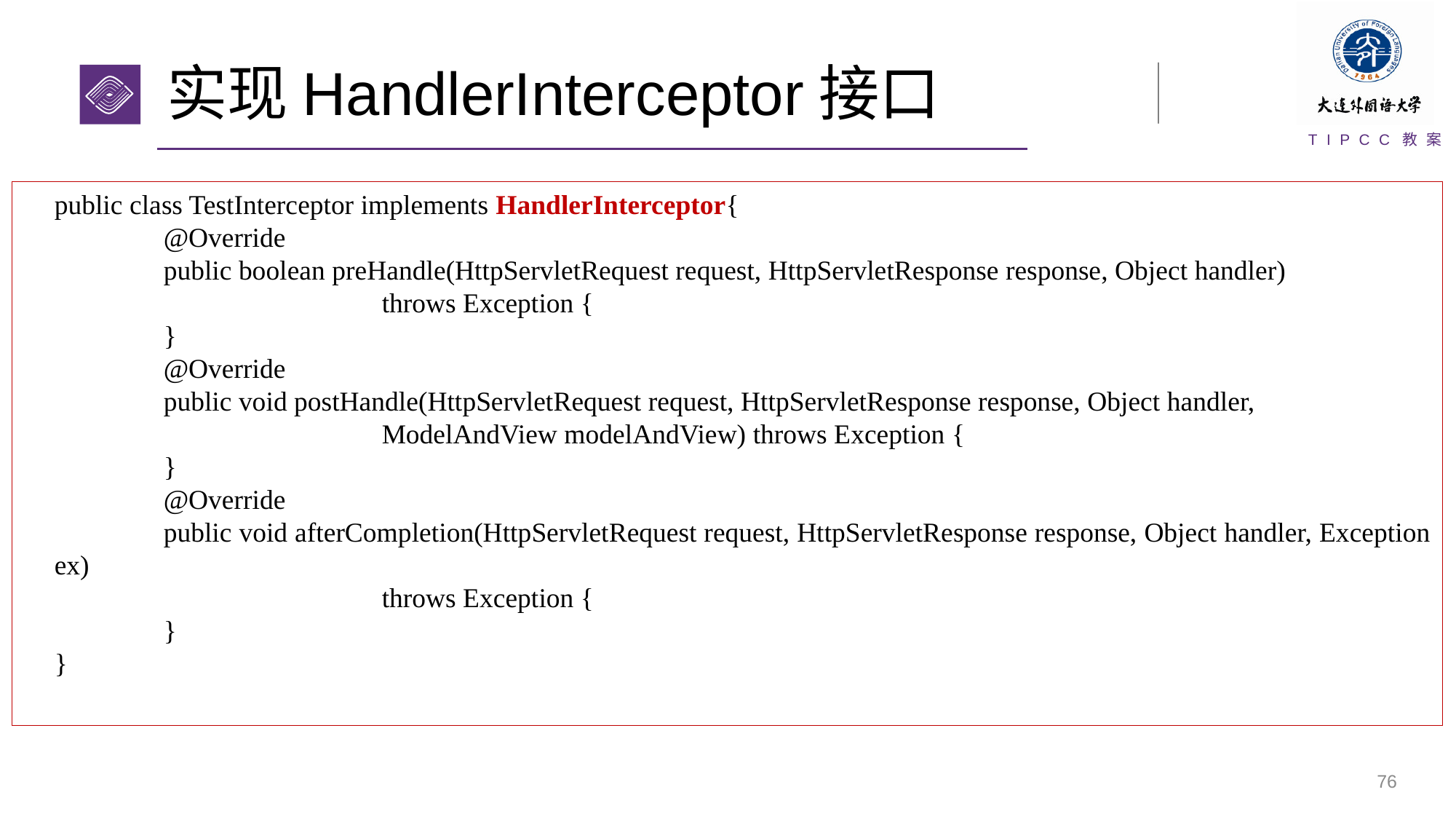

# 实现HandlerInterceptor接口
public class TestInterceptor implements HandlerInterceptor{
	@Override
	public boolean preHandle(HttpServletRequest request, HttpServletResponse response, Object handler)
			throws Exception {
	}
	@Override
	public void postHandle(HttpServletRequest request, HttpServletResponse response, Object handler,
			ModelAndView modelAndView) throws Exception {
	}
	@Override
	public void afterCompletion(HttpServletRequest request, HttpServletResponse response, Object handler, Exception ex)
			throws Exception {
	}
}

76